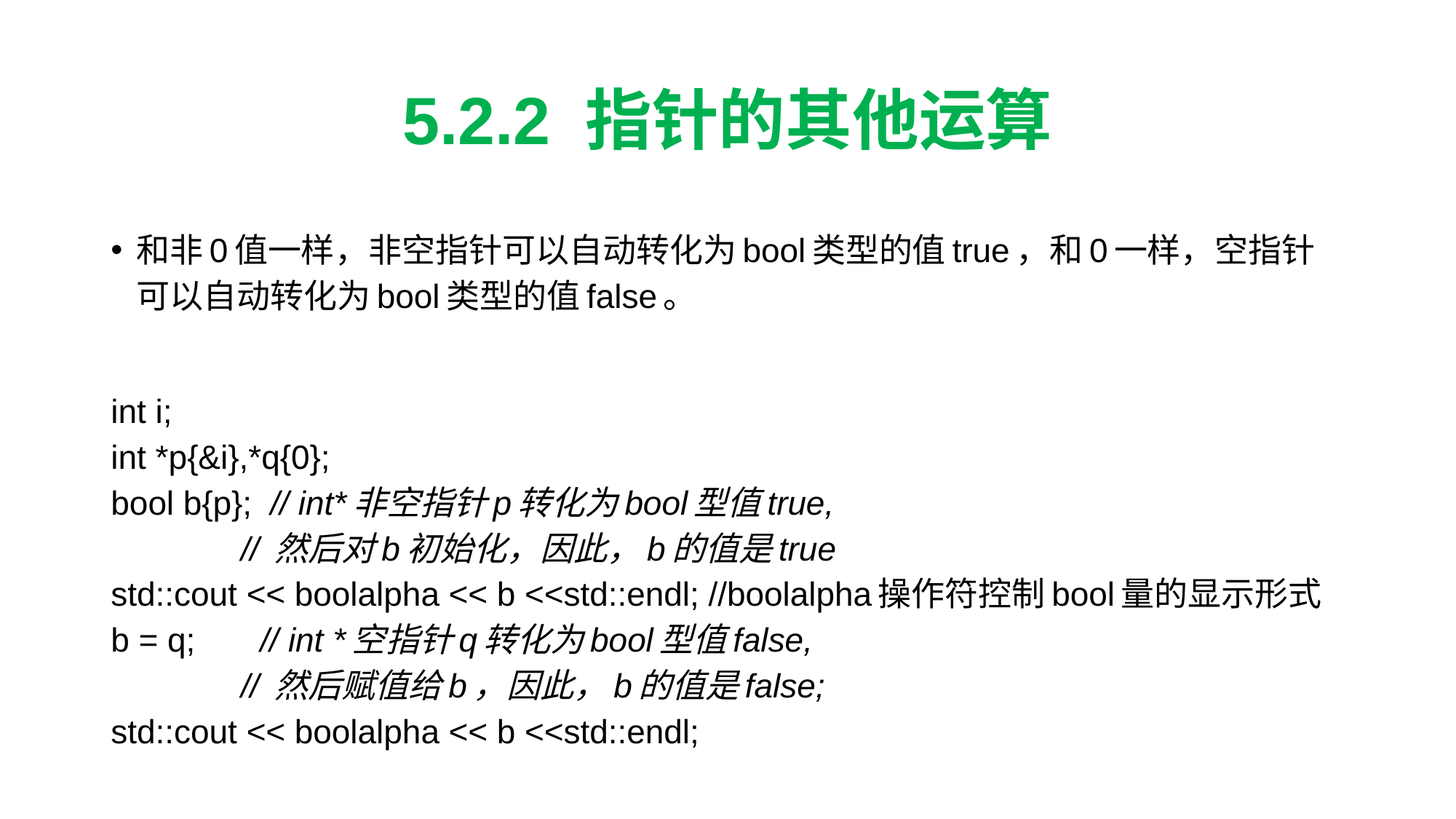

# 5.2.2 指针的其他运算
和非0值一样，非空指针可以自动转化为bool类型的值true，和0一样，空指针可以自动转化为bool类型的值false。

int i;
int *p{&i},*q{0};
bool b{p};  // int*非空指针p转化为bool型值true,
              // 然后对b初始化，因此，b的值是true
std::cout << boolalpha << b <<std::endl; //boolalpha操作符控制bool量的显示形式
b = q;       // int *空指针q转化为bool型值false,
              // 然后赋值给b，因此，b的值是false;
std::cout << boolalpha << b <<std::endl;